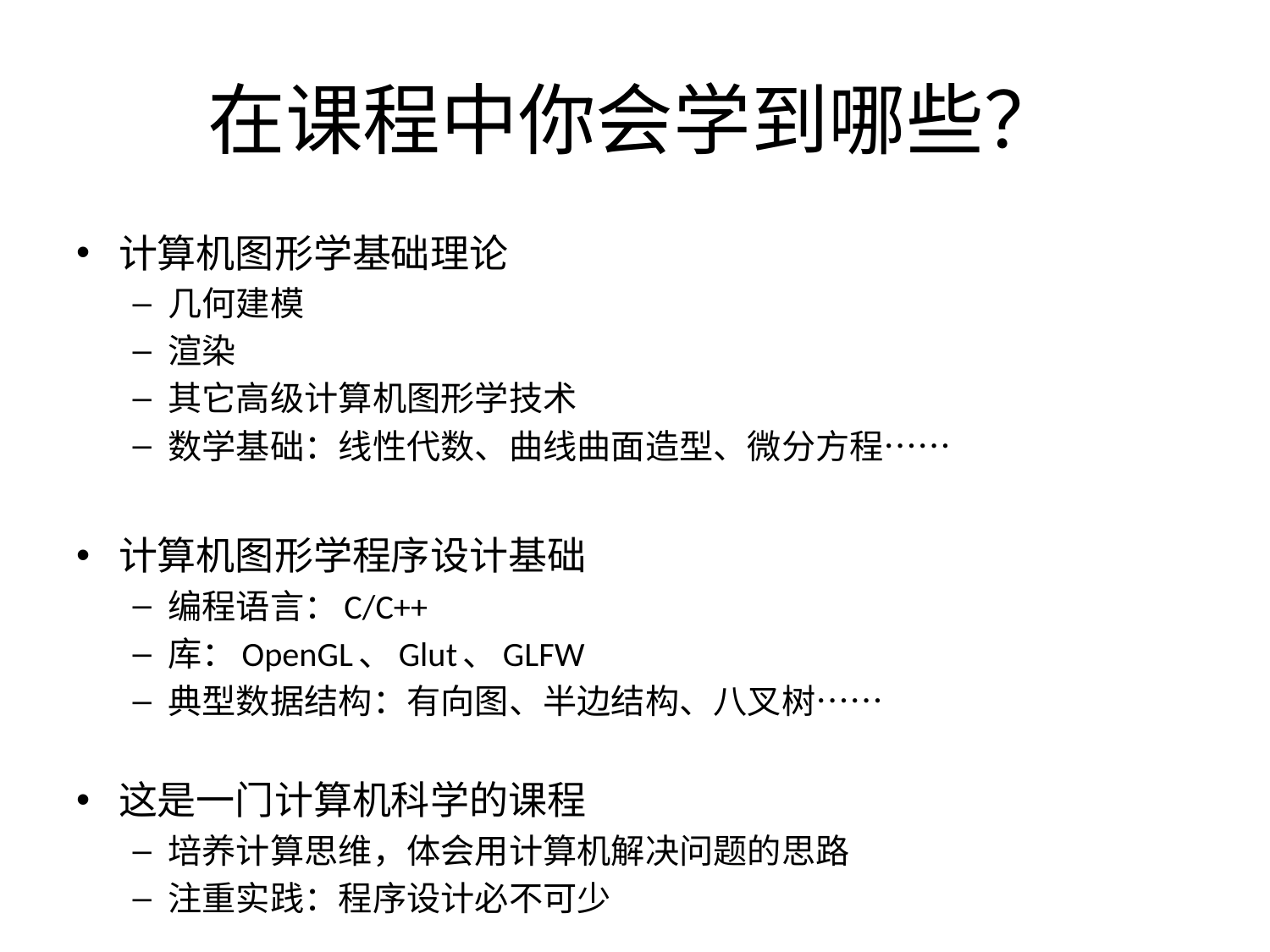

# 在课程中你会学到哪些？
计算机图形学基础理论
几何建模
渲染
其它高级计算机图形学技术
数学基础：线性代数、曲线曲面造型、微分方程……

计算机图形学程序设计基础
编程语言：C/C++
库：OpenGL、Glut、GLFW
典型数据结构：有向图、半边结构、八叉树……

这是一门计算机科学的课程
培养计算思维，体会用计算机解决问题的思路
注重实践：程序设计必不可少